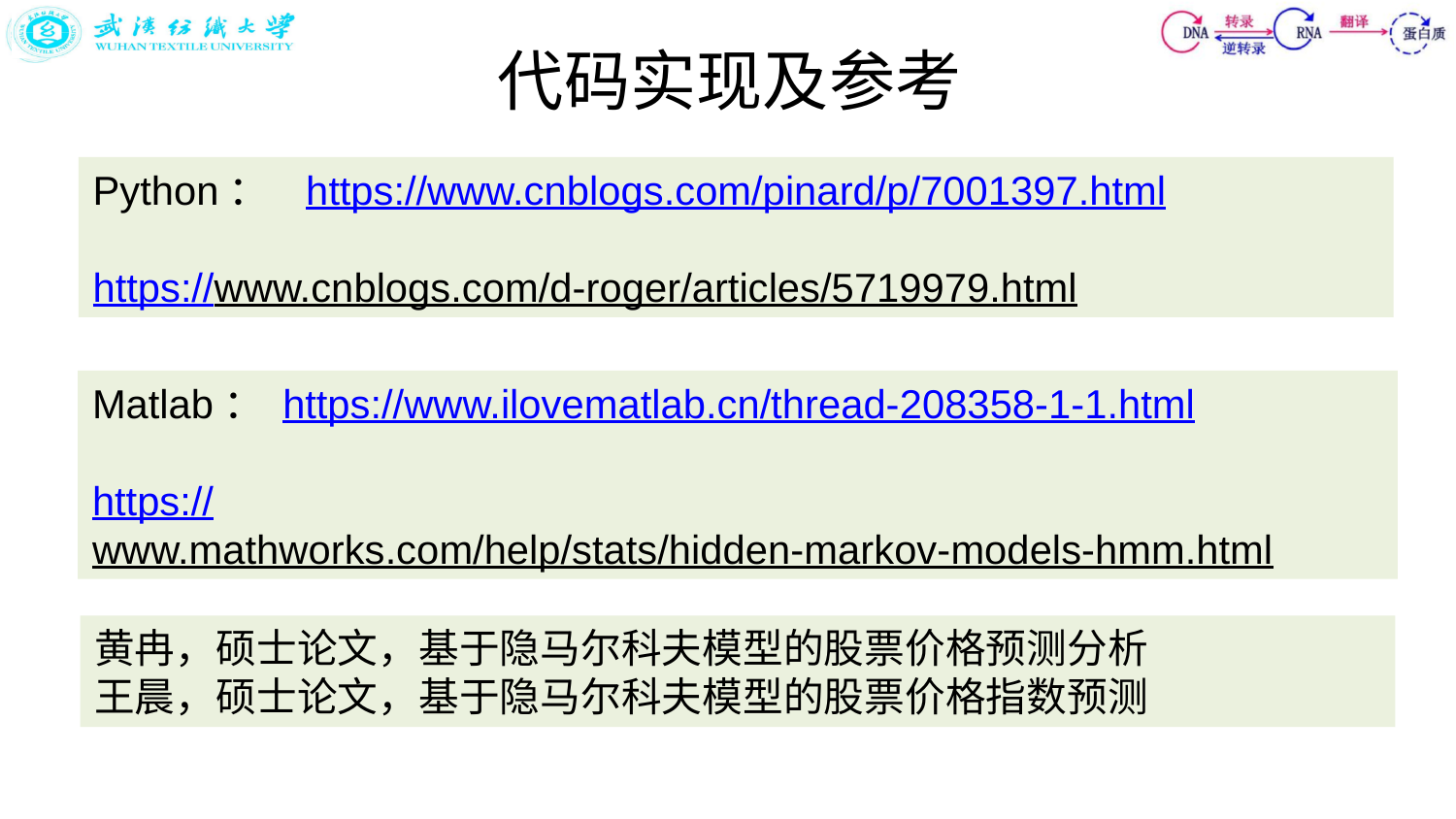

# 代码实现及参考
Python：   https://www.cnblogs.com/pinard/p/7001397.html

https://www.cnblogs.com/d-roger/articles/5719979.html
Matlab： https://www.ilovematlab.cn/thread-208358-1-1.html

https://www.mathworks.com/help/stats/hidden-markov-models-hmm.html
黄冉，硕士论文，基于隐马尔科夫模型的股票价格预测分析
王晨，硕士论文，基于隐马尔科夫模型的股票价格指数预测